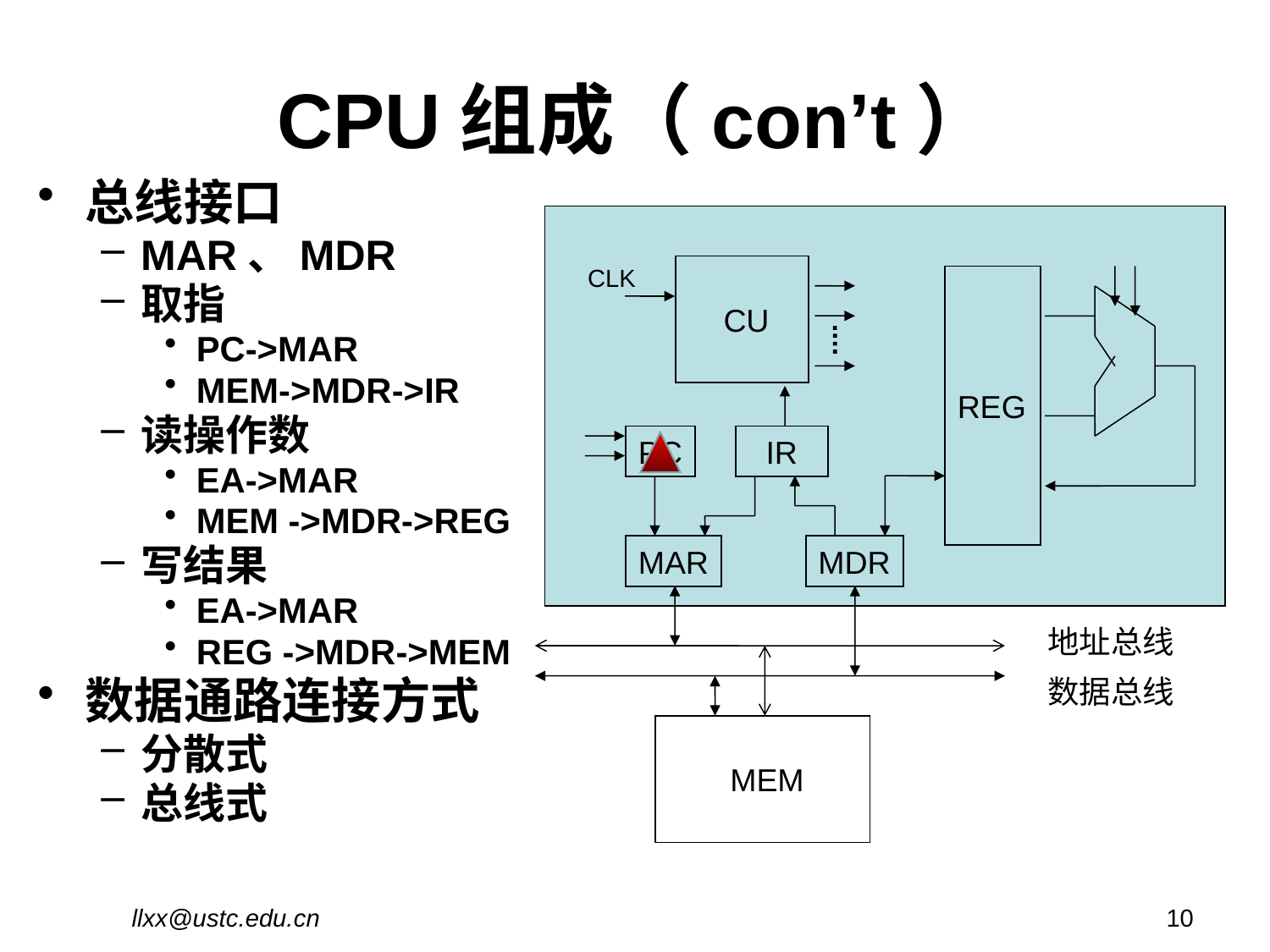

# CPU组成（con’t）
总线接口
MAR、MDR
取指
PC->MAR
MEM->MDR->IR
读操作数
EA->MAR
MEM ->MDR->REG
写结果
EA->MAR
REG ->MDR->MEM
数据通路连接方式
分散式
总线式

    CU

CLK

REG

PC
  IR

MAR
MDR

地址总线

数据总线

       MEM

llxx@ustc.edu.cn
10